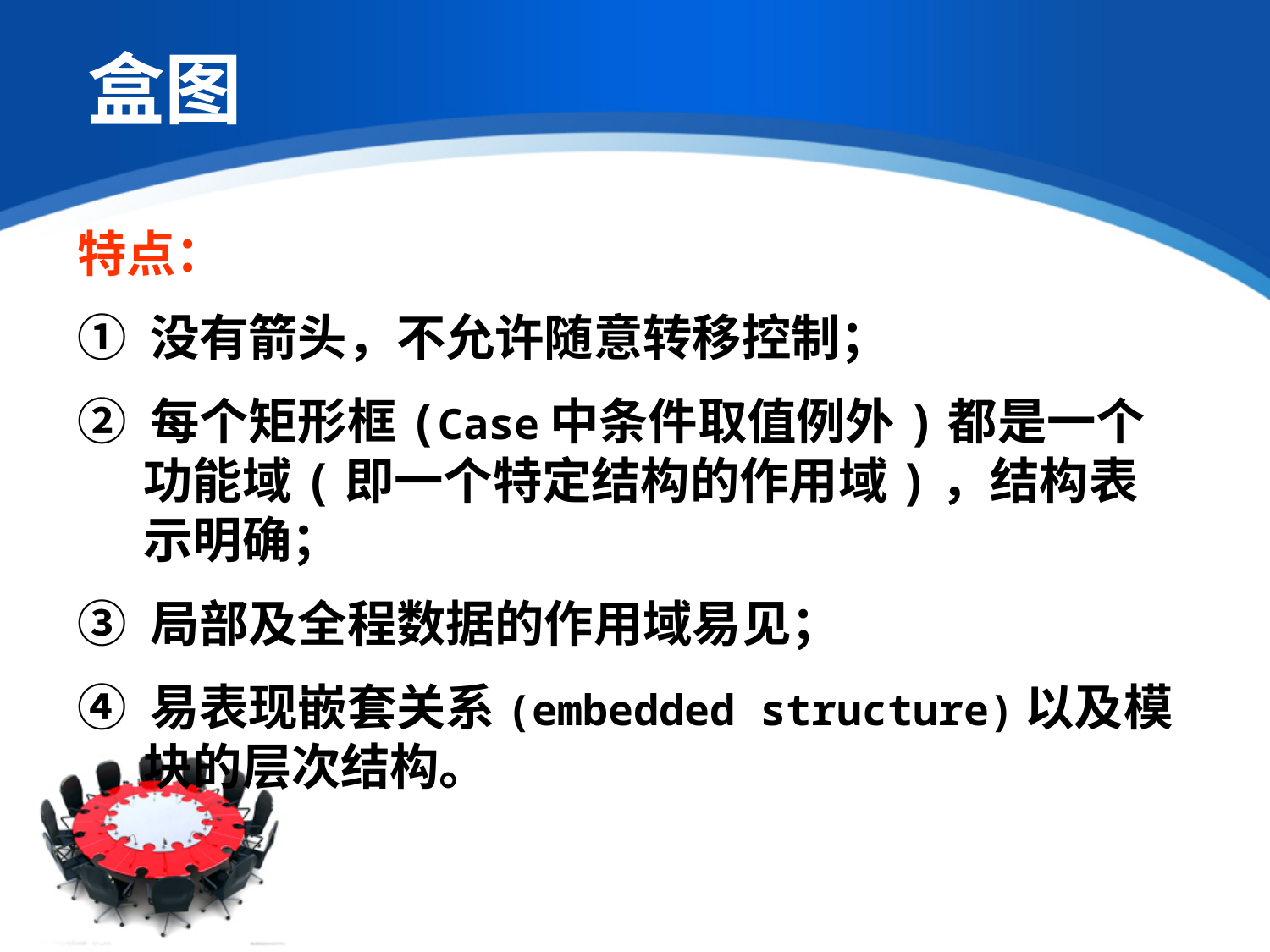

盒图
特点：
① 没有箭头，不允许随意转移控制；
② 每个矩形框(Case中条件取值例外)都是一个功能域(即一个特定结构的作用域)，结构表示明确；
③ 局部及全程数据的作用域易见；
④ 易表现嵌套关系(embedded structure)以及模块的层次结构。